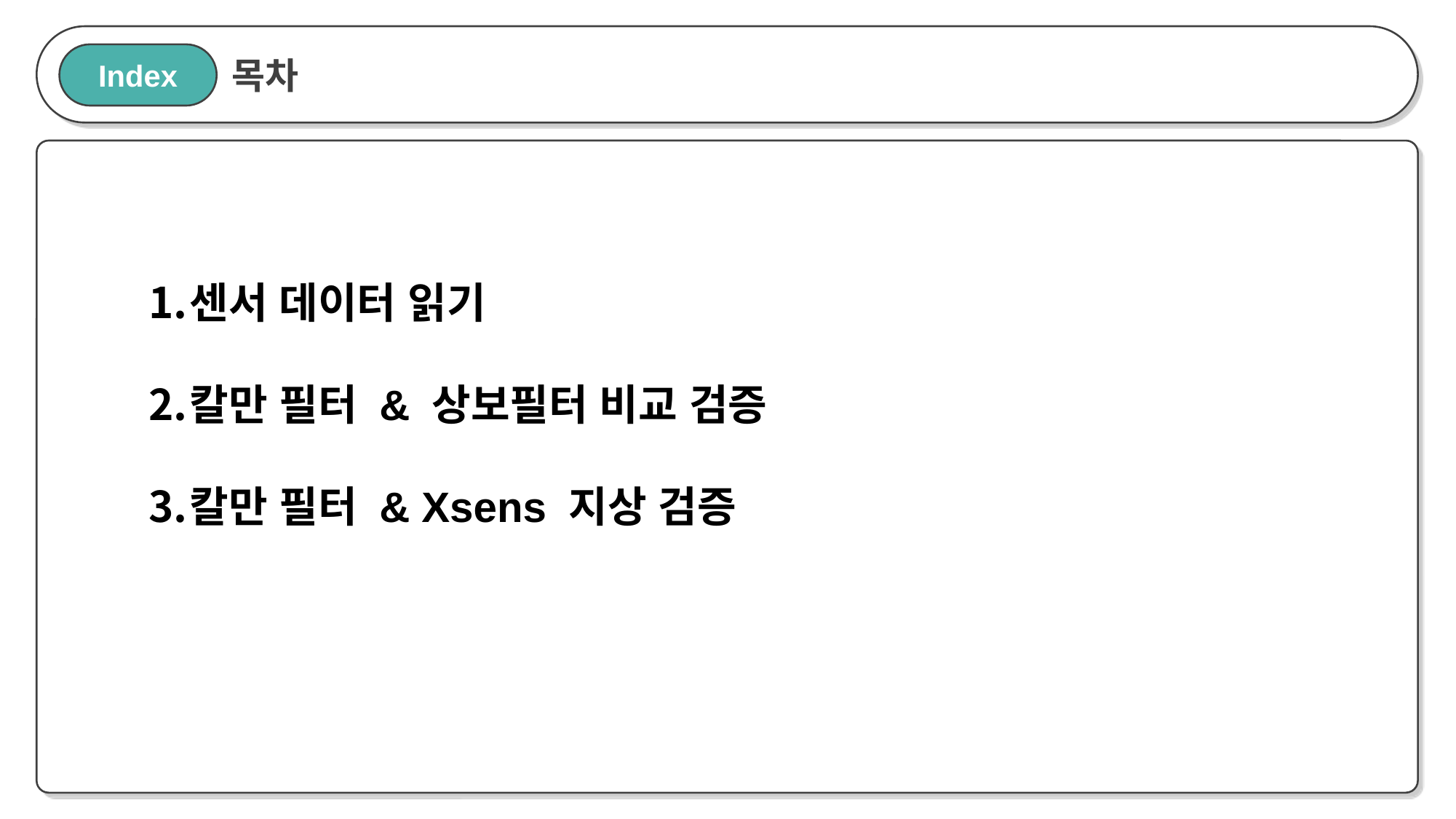

목차
Index

센서 데이터 읽기
칼만 필터 & 상보필터 비교 검증
칼만 필터 & Xsens 지상 검증